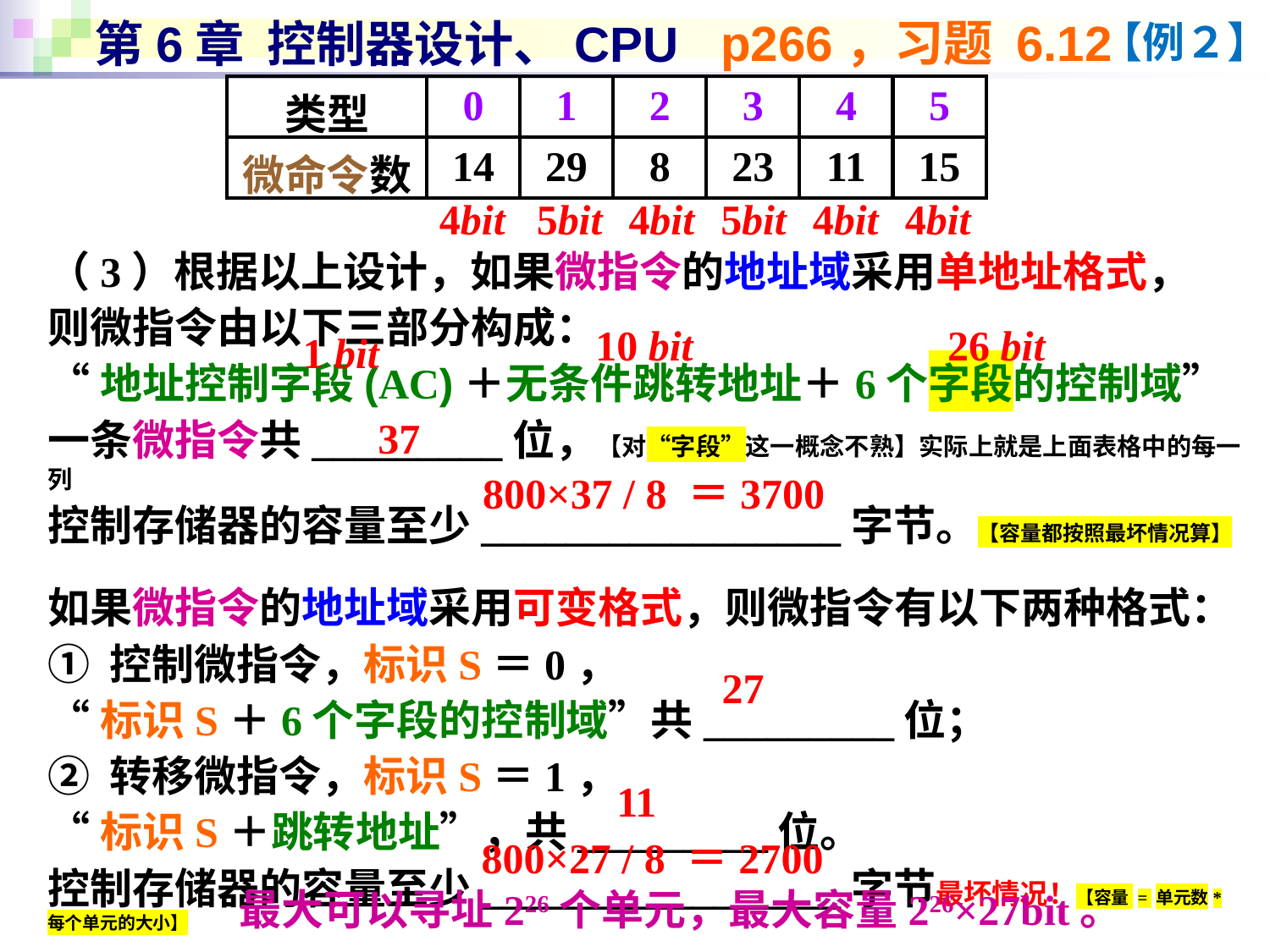

p266，习题 6.12
# 第6章  控制器设计、CPU
【例２】

（3）根据以上设计，如果微指令的地址域采用单地址格式，
则微指令由以下三部分构成：
“地址控制字段(AC)＋无条件跳转地址＋6个字段的控制域”
一条微指令共_________位，【对“字段”这一概念不熟】实际上就是上面表格中的每一列
控制存储器的容量至少_________________字节。【容量都按照最坏情况算】
如果微指令的地址域采用可变格式，则微指令有以下两种格式：
① 控制微指令，标识S＝0，
“标识S＋6个字段的控制域”共_________位；
② 转移微指令，标识S＝1，
“标识S＋跳转地址”，共_________位。
控制存储器的容量至少_________________字节最坏情况！【容量 = 单元数*每个单元的大小】
| 类型 | 0 | 1 | 2 | 3 | 4 | 5 |
| --- | --- | --- | --- | --- | --- | --- |
| 微命令数 | 14 | 29 | 8 | 23 | 11 | 15 |
4bit
5bit
4bit
5bit
4bit
4bit
10 bit
26 bit
1 bit
37
800×37 / 8 ＝3700
27
11
800×27 / 8 ＝2700
最大可以寻址226个单元，最大容量226×27bit。
62